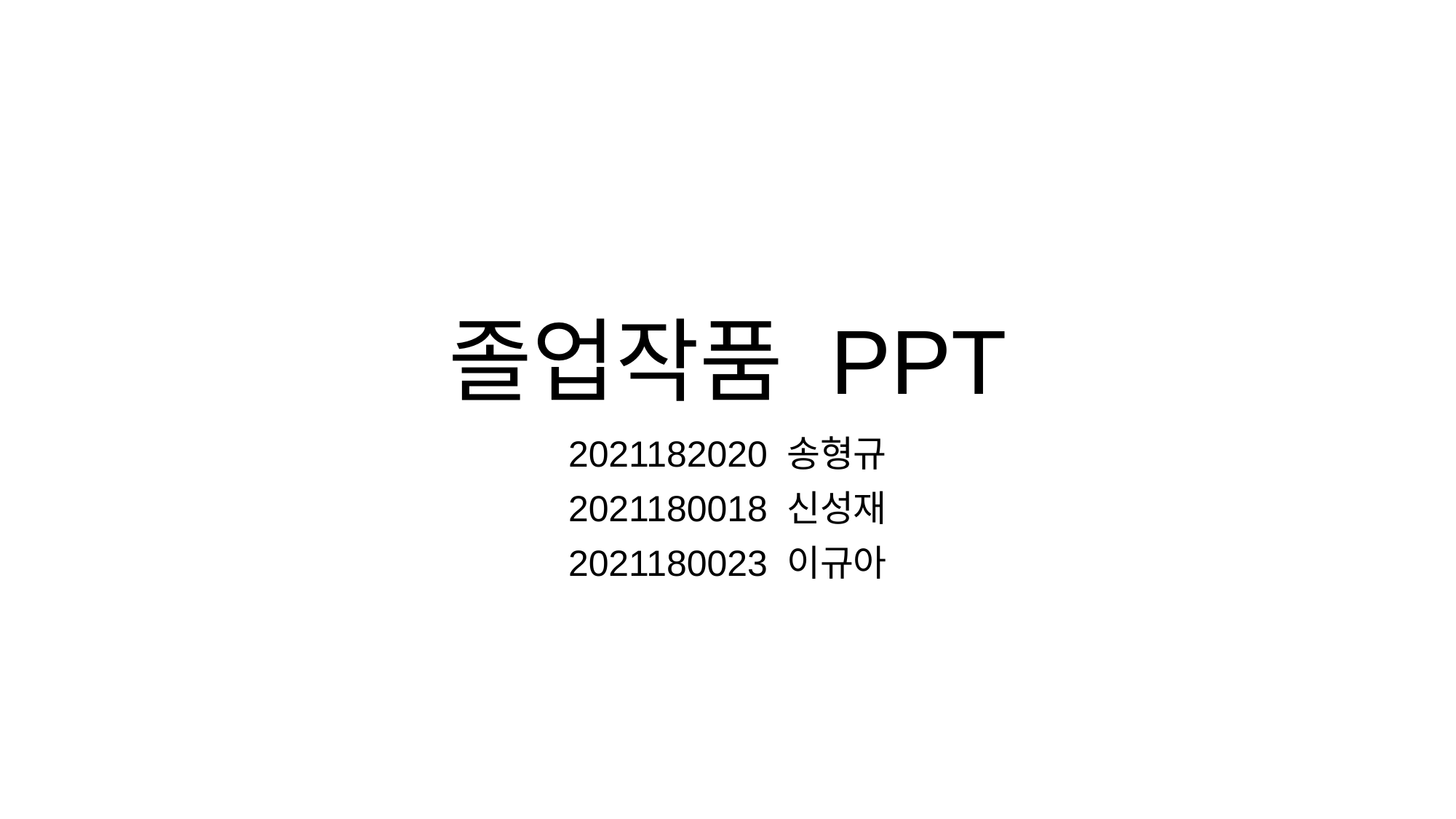

# 졸업작품 PPT
2021182020 송형규
2021180018 신성재
2021180023 이규아